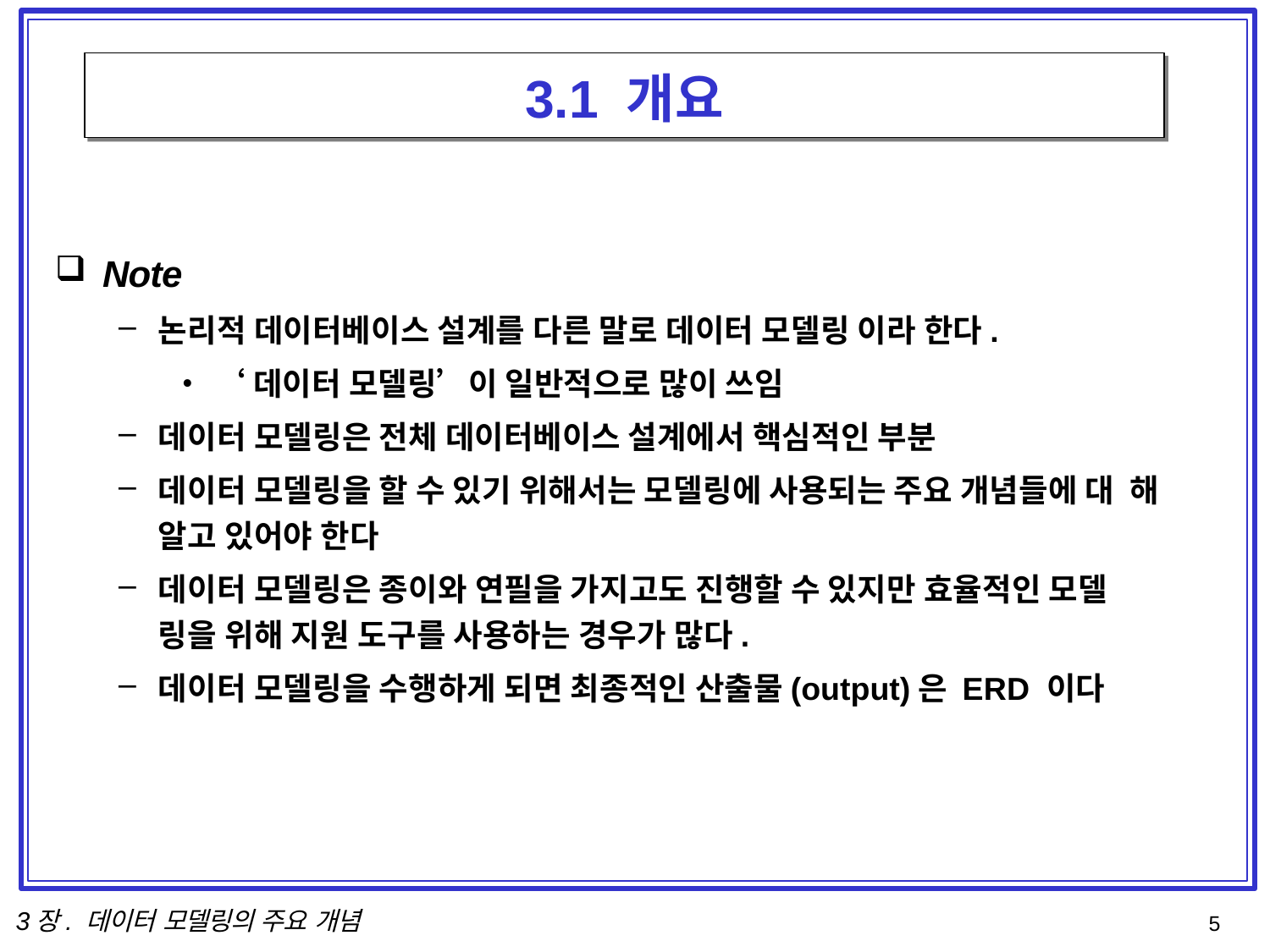

# 3.1 개요
Note
논리적 데이터베이스 설계를 다른 말로 데이터 모델링 이라 한다.
‘데이터 모델링’이 일반적으로 많이 쓰임
데이터 모델링은 전체 데이터베이스 설계에서 핵심적인 부분
데이터 모델링을 할 수 있기 위해서는 모델링에 사용되는 주요 개념들에 대  해 알고 있어야 한다
데이터 모델링은 종이와 연필을 가지고도 진행할 수 있지만 효율적인 모델
링을 위해 지원 도구를 사용하는 경우가 많다.
데이터 모델링을 수행하게 되면 최종적인 산출물(output)은 ERD 이다
3장. 데이터 모델링의 주요 개념
5